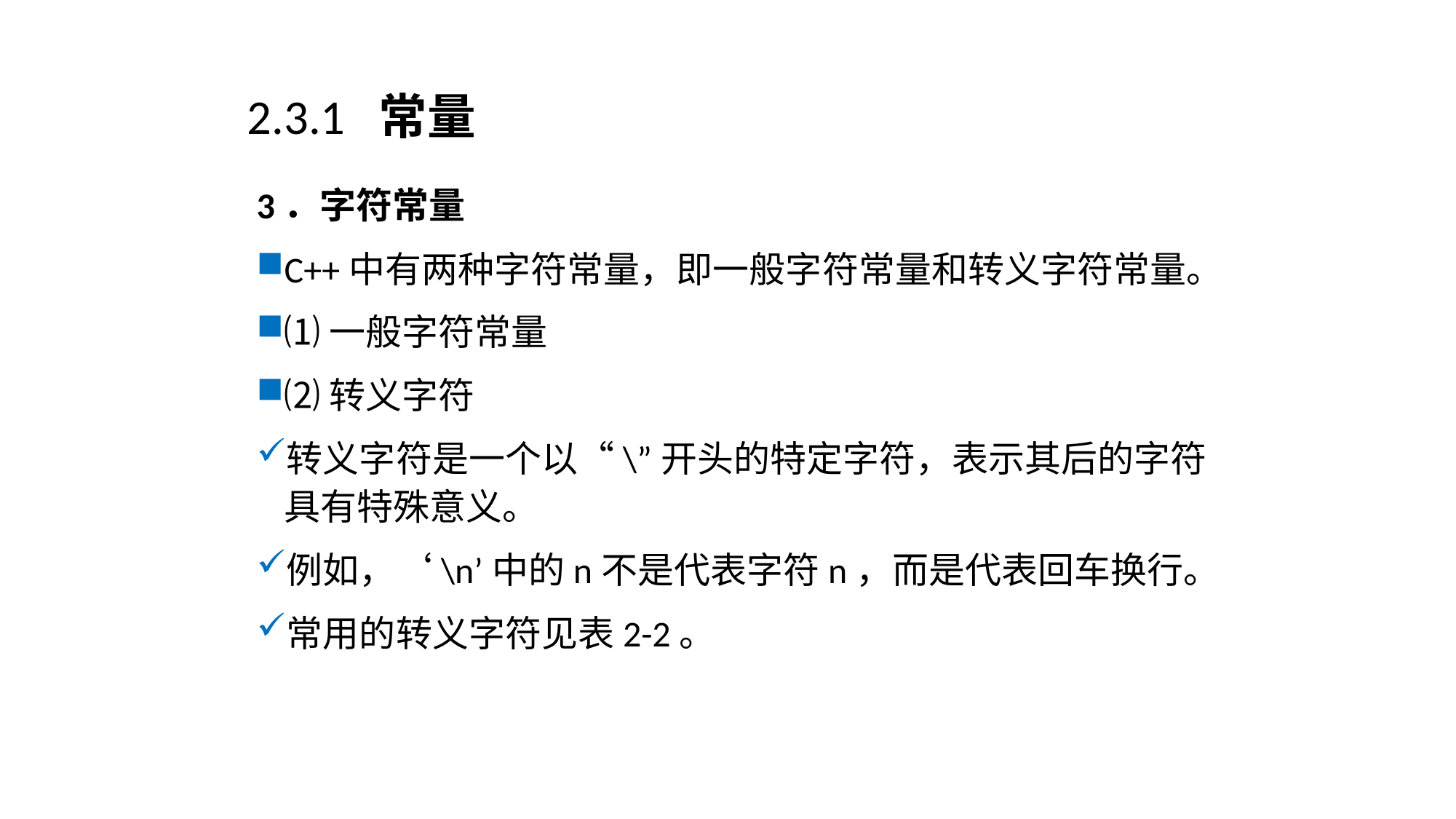

# 2.3.1  常量
3．字符常量
C++中有两种字符常量，即一般字符常量和转义字符常量。
⑴一般字符常量
⑵转义字符
转义字符是一个以“\”开头的特定字符，表示其后的字符具有特殊意义。
例如，‘\n’中的n不是代表字符n，而是代表回车换行。
常用的转义字符见表2-2。